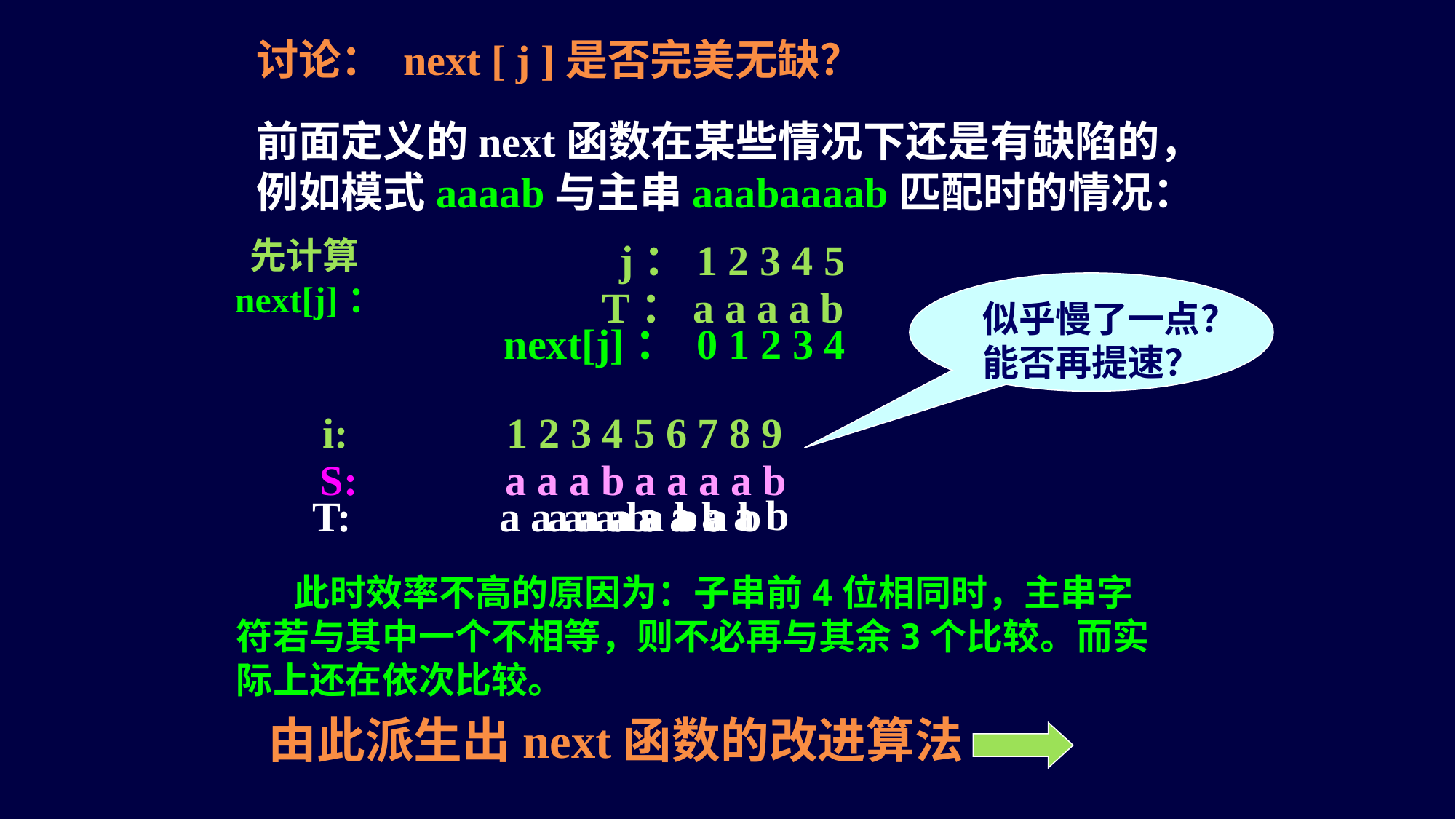

讨论： next [ j ]是否完美无缺？
前面定义的next函数在某些情况下还是有缺陷的，
例如模式aaaab与主串aaabaaaab匹配时的情况：
先计算next[j]：
j：1 2 3 4 5
       T：a a a a b
  next[j]： 0 1 2 3 4
似乎慢了一点？能否再提速？
  i:               1 2 3 4 5 6 7 8 9
S:              a a a b a a a a b
a a a a b
 T:              a a a a b
a a a a b
a a a a b
a a a a b
此时效率不高的原因为：子串前4位相同时，主串字符若与其中一个不相等，则不必再与其余3个比较。而实际上还在依次比较。
由此派生出next函数的改进算法

27